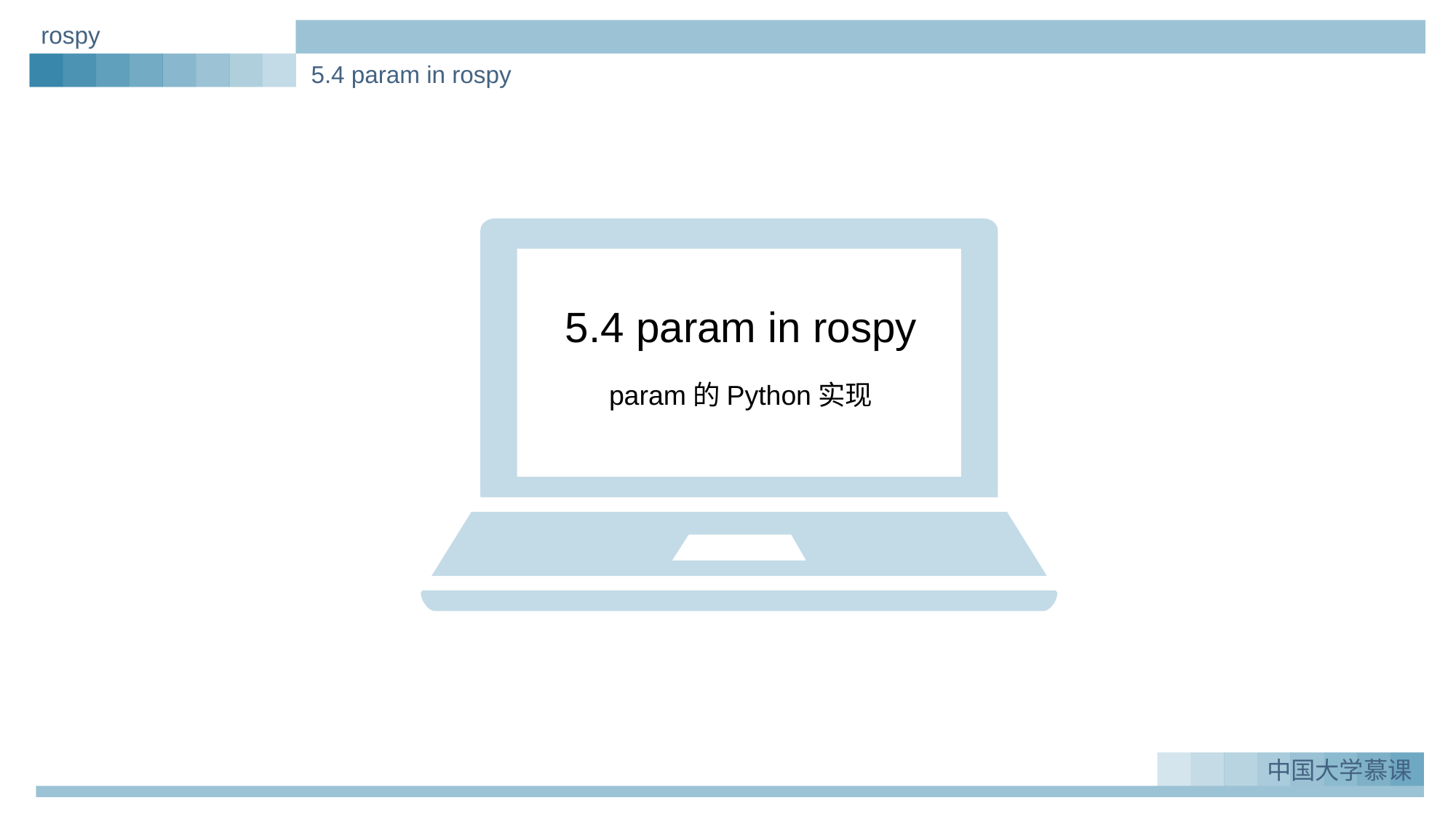

rospy
5.4 param in rospy

5.4 param in rospy
param的Python实现
中国大学慕课